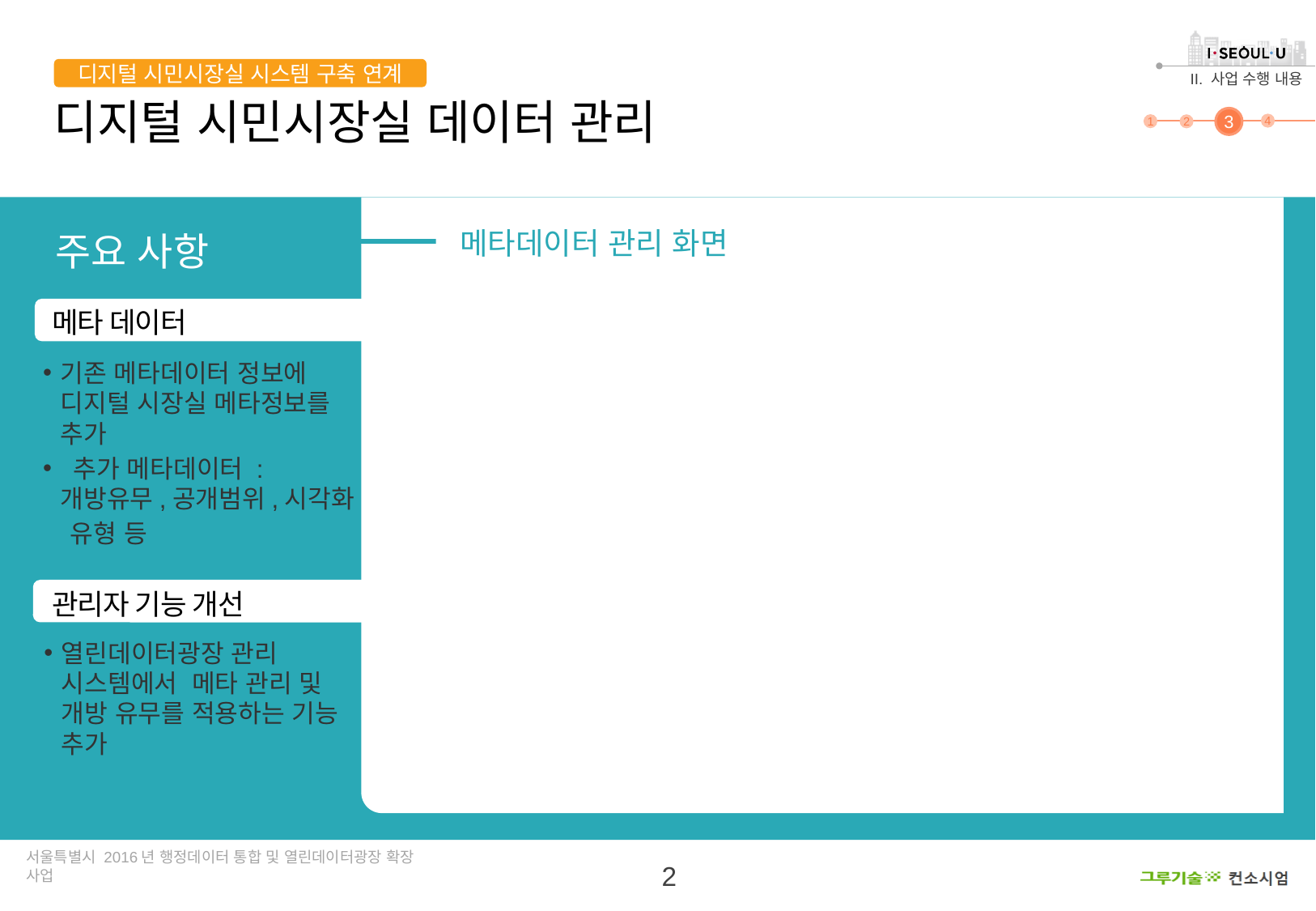

디지털 시민시장실 시스템 구축 연계
디지털 시민시장실 데이터 관리

3
4
1
2
3

  메타데이터 관리 화면
주요 사항

메타 데이터
기존 메타데이터 정보에 디지털 시장실 메타정보를 추가
 추가 메타데이터 : 개방유무,공개범위,시각화
   유형 등

관리자 기능 개선
열린데이터광장 관리 시스템에서  메타 관리 및 개방 유무를 적용하는 기능 추가